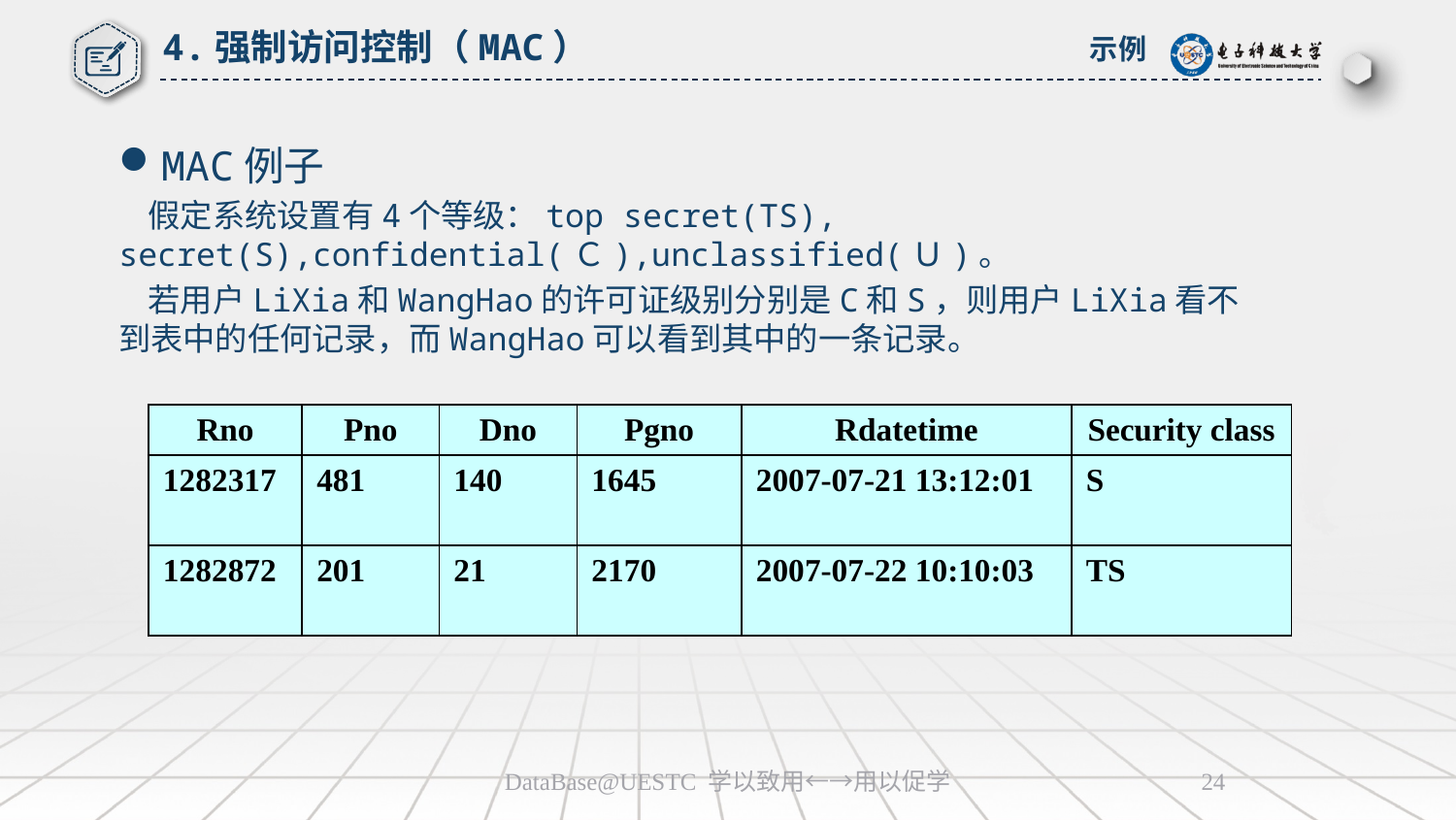

# 4.强制访问控制（MAC）
示例
MAC例子
   假定系统设置有4个等级：top secret(TS), secret(S),confidential(Ｃ),unclassified(Ｕ)。
   若用户LiXia和WangHao的许可证级别分别是C和S，则用户LiXia看不到表中的任何记录，而WangHao可以看到其中的一条记录。
| Rno | Pno | Dno | Pgno | Rdatetime | Security class |
| --- | --- | --- | --- | --- | --- |
| 1282317 | 481 | 140 | 1645 | 2007-07-21 13:12:01 | S |
| 1282872 | 201 | 21 | 2170 | 2007-07-22 10:10:03 | TS |
DataBase@UESTC 学以致用←→用以促学
24